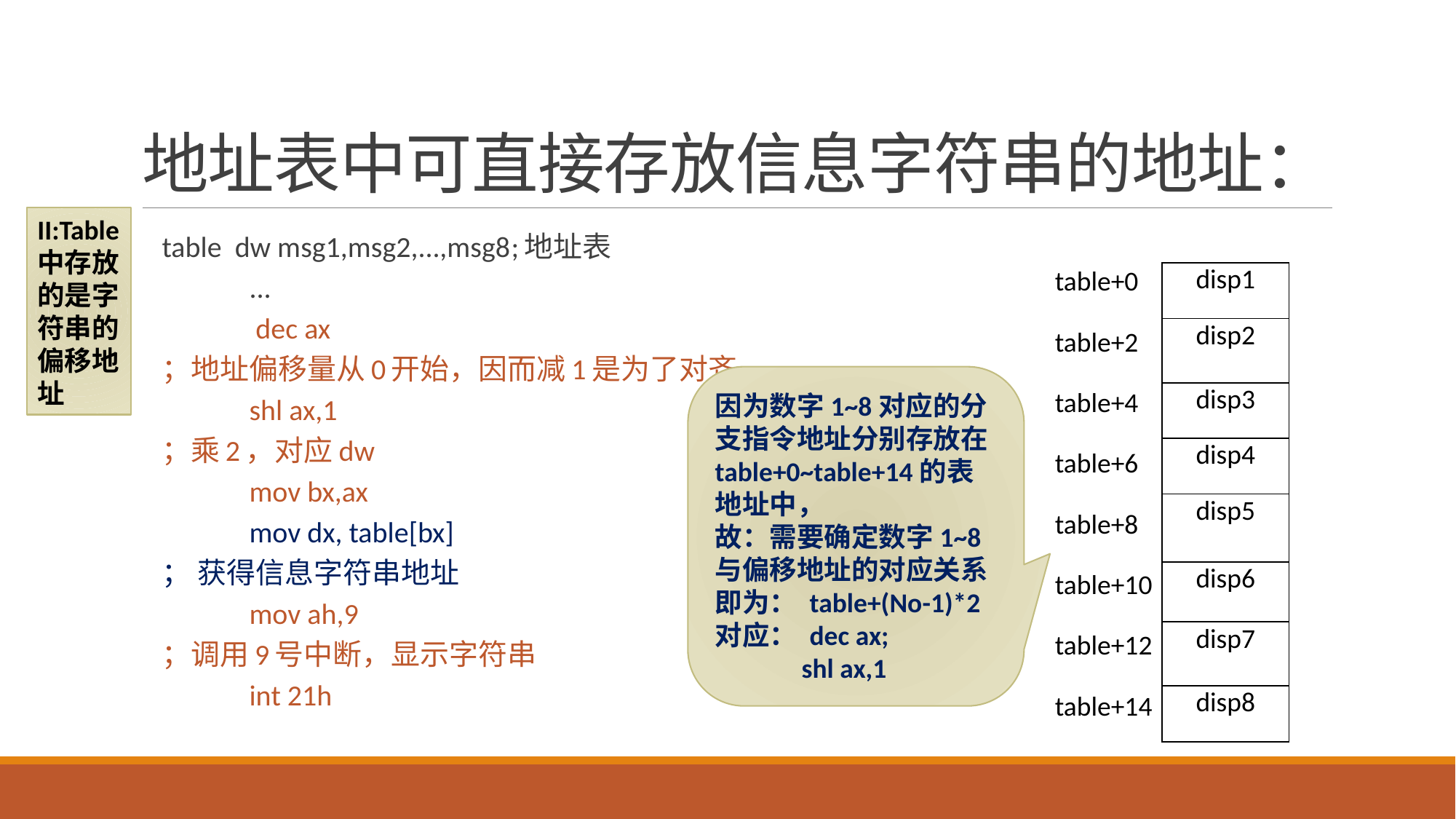

# 地址表中可直接存放信息字符串的地址：
II:Table 中存放的是字符串的偏移地址
table  dw msg1,msg2,...,msg8	;地址表
	...
	 dec ax
；地址偏移量从0开始，因而减1是为了对齐
	shl ax,1
；乘2，对应dw
	mov bx,ax
	mov dx, table[bx]
； 获得信息字符串地址
	mov ah,9
；调用9号中断，显示字符串
	int 21h
table+0
table+2
table+4
table+6
table+8
table+10
table+12
table+14

| disp1 |
| --- |
| disp2 |
| disp3 |
| disp4 |
| disp5 |
| disp6 |
| disp7 |
| disp8 |
因为数字1~8对应的分支指令地址分别存放在table+0~table+14的表地址中，
故：需要确定数字1~8与偏移地址的对应关系
即为： table+(No-1)*2
对应： dec ax;
              shl ax,1